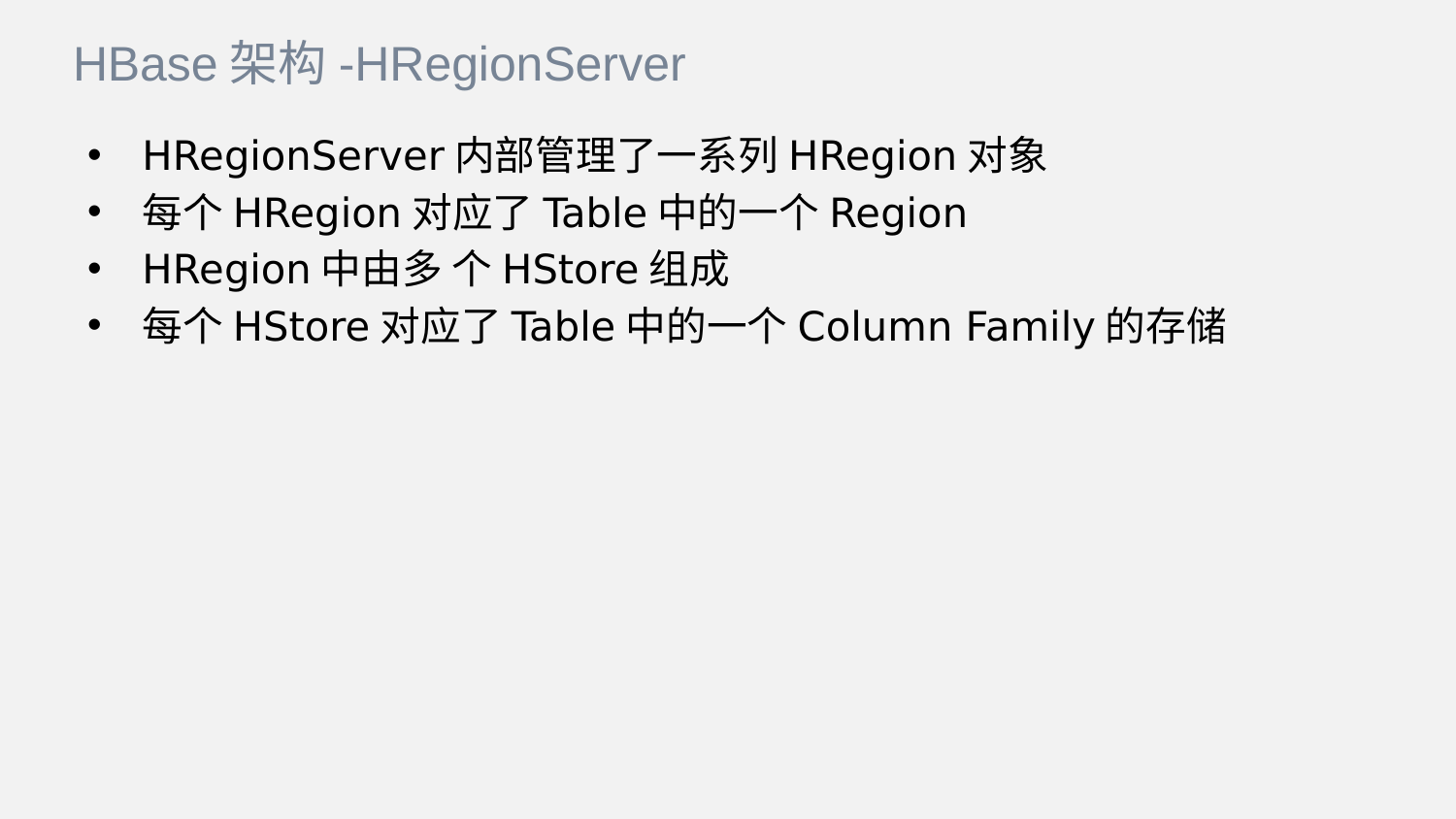

HBase架构-HRegionServer
HRegionServer内部管理了一系列HRegion对象
每个HRegion对应了Table中的一个Region
HRegion中由多 个HStore组成
每个HStore对应了Table中的一个Column Family的存储